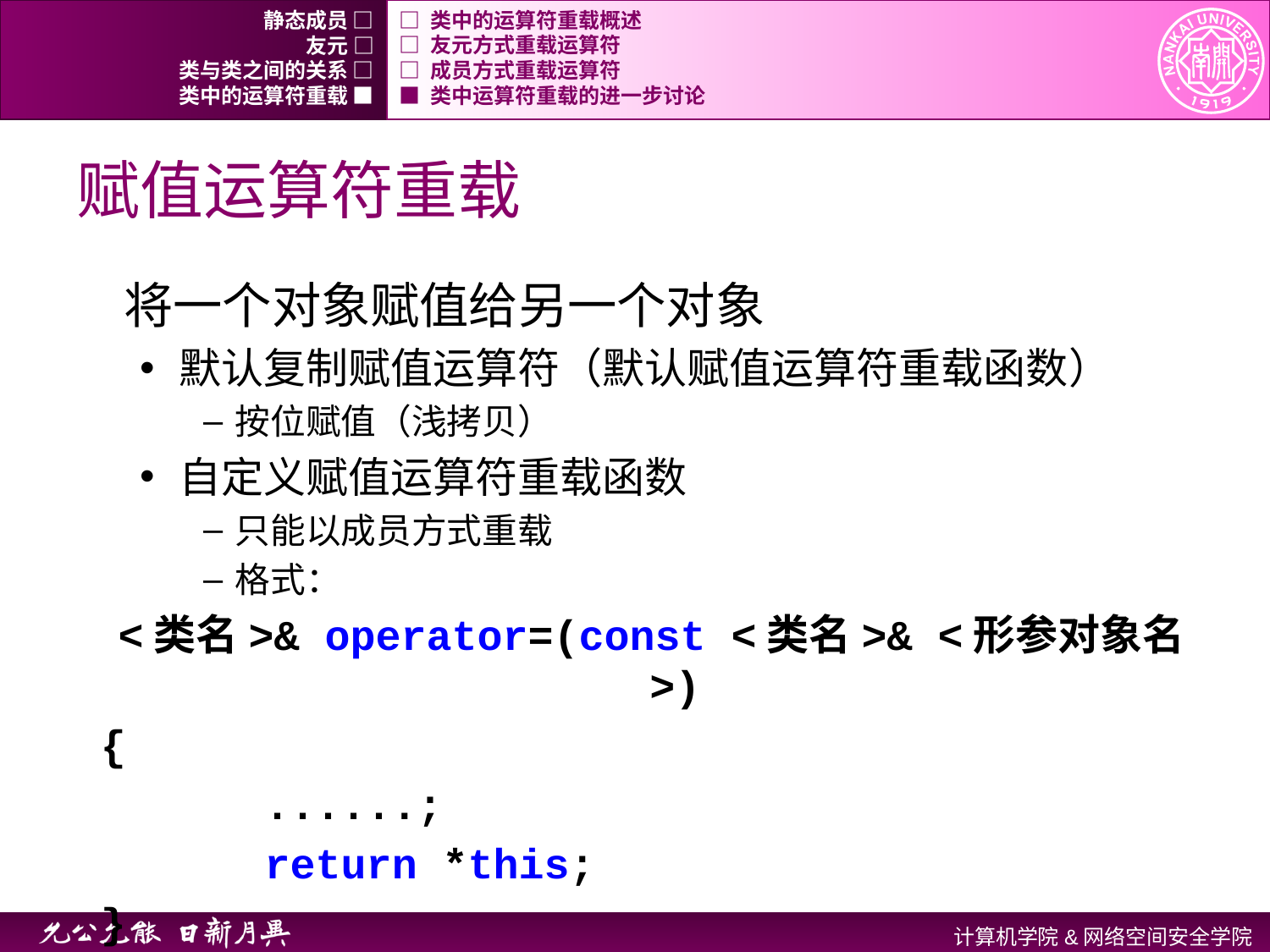

静态成员 □
□ 类中的运算符重载概述
友元 □
□ 友元方式重载运算符
类与类之间的关系 □
□ 成员方式重载运算符
类中的运算符重载 ■

■ 类中运算符重载的进一步讨论
# 赋值运算符重载
将一个对象赋值给另一个对象
默认复制赋值运算符（默认赋值运算符重载函数）
按位赋值（浅拷贝）
自定义赋值运算符重载函数
只能以成员方式重载
格式：
<类名>& operator=(const <类名>& <形参对象名>)
{
		......;
		return *this;
}